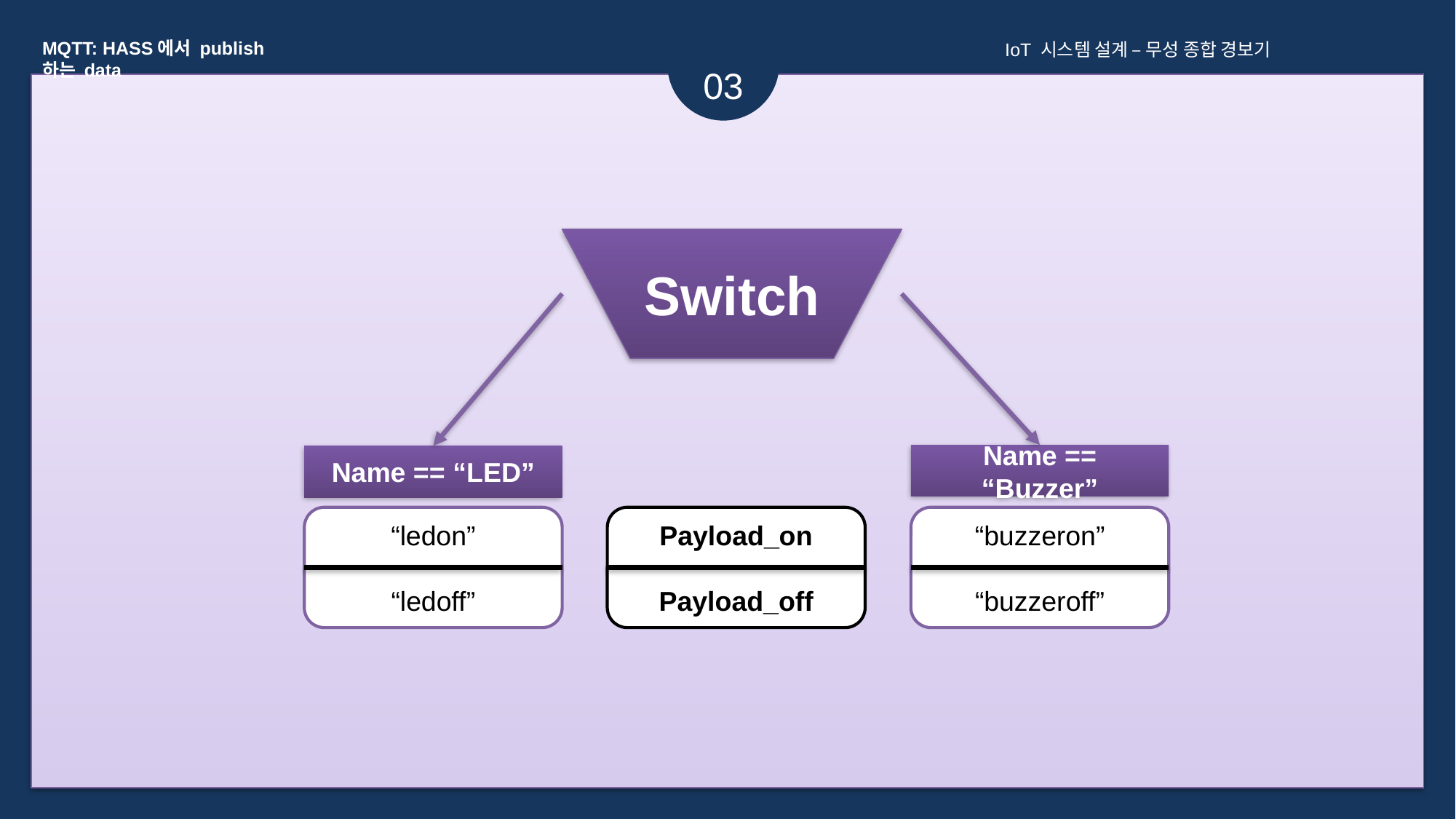

MQTT: HASS에서 publish하는 data
IoT 시스템 설계 – 무성 종합 경보기
03

Switch
Name == “Buzzer”
Name == “LED”
“ledon”

“ledoff”
Payload_on

Payload_off
“buzzeron”

“buzzeroff”